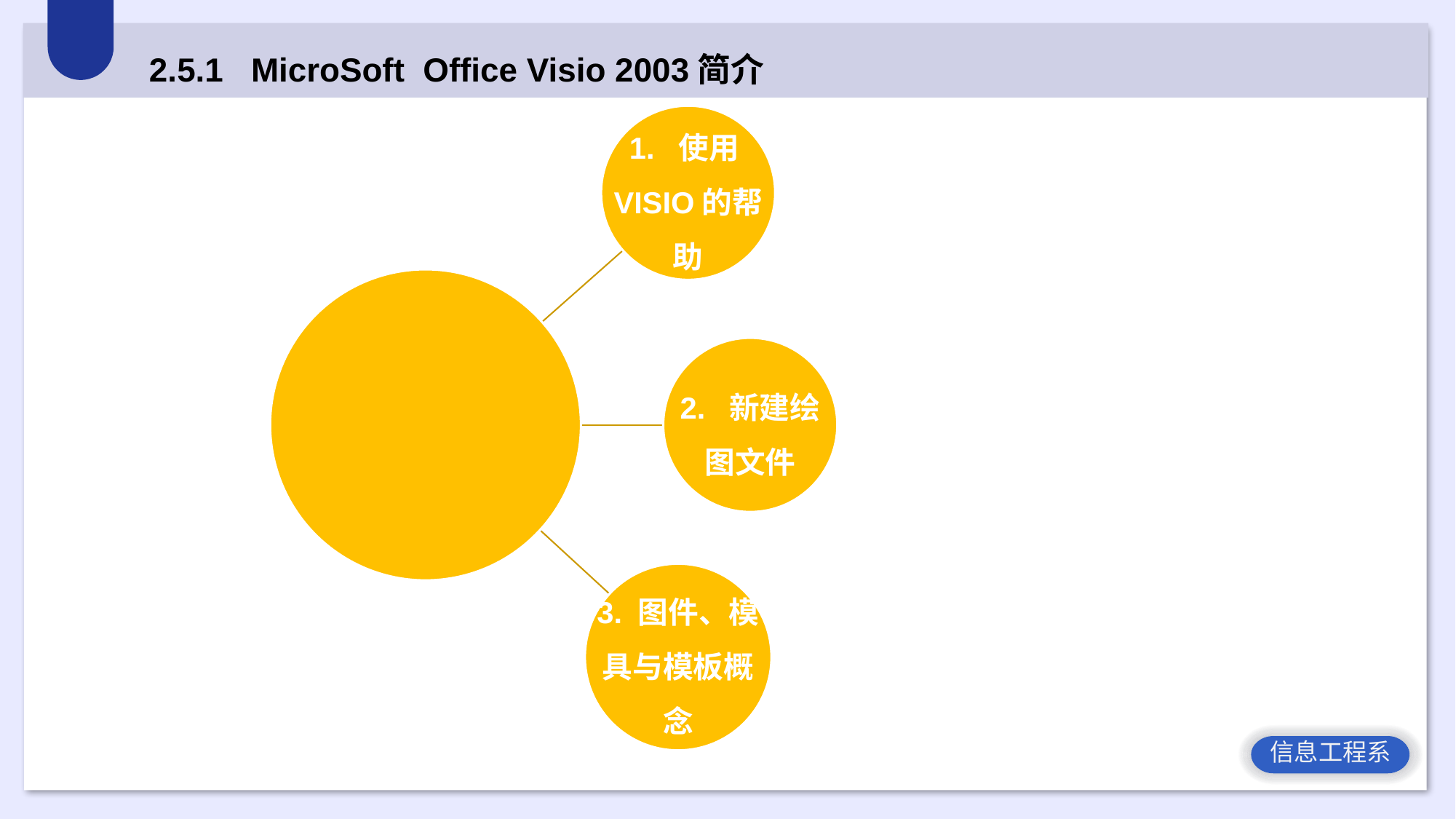

2.5.1   MicroSoft  Office Visio 2003简介
1.  使用VISIO的帮助

2.  新建绘图文件

3. 图件、模具与模板概念